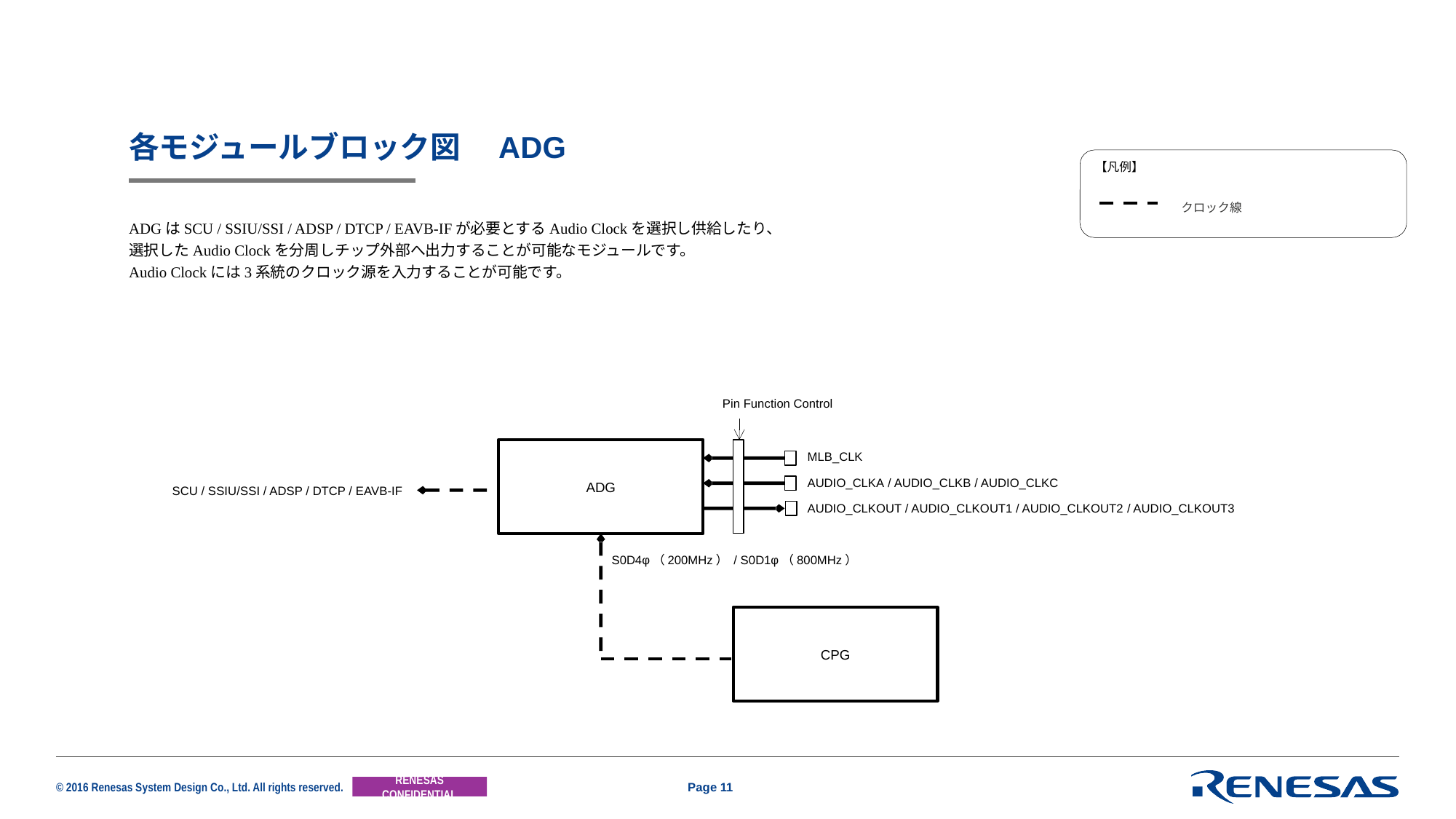

# 各モジュールブロック図　ADG
【凡例】
クロック線
ADGはSCU / SSIU/SSI / ADSP / DTCP / EAVB-IFが必要とするAudio Clockを選択し供給したり、
選択したAudio Clockを分周しチップ外部へ出力することが可能なモジュールです。
Audio Clockには3系統のクロック源を入力することが可能です。
Pin Function Control
ADG

MLB_CLK

AUDIO_CLKA / AUDIO_CLKB / AUDIO_CLKC

SCU / SSIU/SSI / ADSP / DTCP / EAVB-IF

AUDIO_CLKOUT / AUDIO_CLKOUT1 / AUDIO_CLKOUT2 / AUDIO_CLKOUT3

S0D4φ（200MHz） / S0D1φ（800MHz）
CPG
Page 11